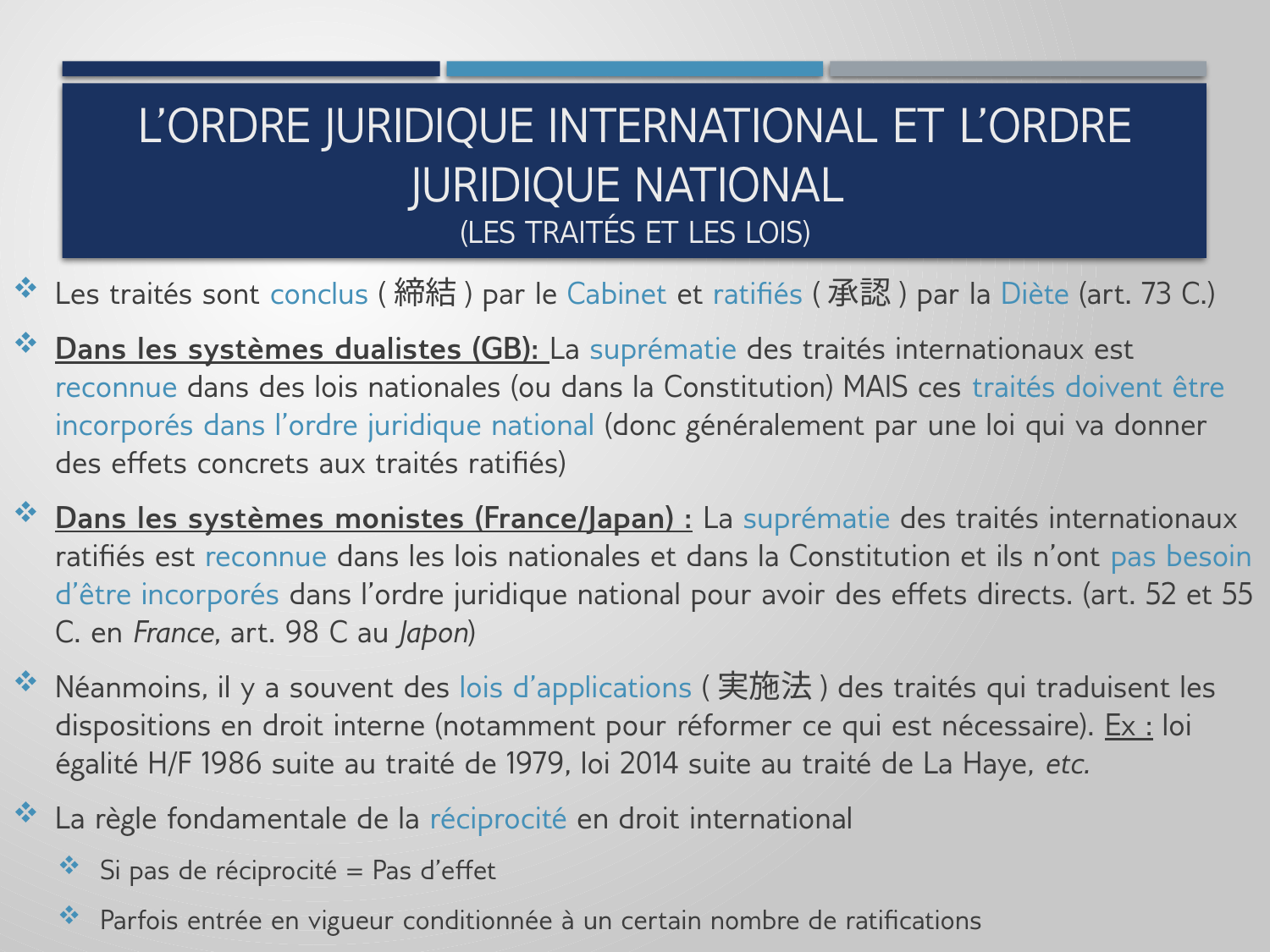

# L’ordre juridique international et l’ordre juridique national (les traités et les lois)
Les traités sont conclus (締結) par le Cabinet et ratifiés (承認) par la Diète (art. 73 C.)
Dans les systèmes dualistes (GB): La suprématie des traités internationaux est reconnue dans des lois nationales (ou dans la Constitution) MAIS ces traités doivent être incorporés dans l’ordre juridique national (donc généralement par une loi qui va donner des effets concrets aux traités ratifiés)
Dans les systèmes monistes (France/Japan) : La suprématie des traités internationaux ratifiés est reconnue dans les lois nationales et dans la Constitution et ils n’ont pas besoin d’être incorporés dans l’ordre juridique national pour avoir des effets directs. (art. 52 et 55 C. en France, art. 98 C au Japon)
Néanmoins, il y a souvent des lois d’applications (実施法) des traités qui traduisent les dispositions en droit interne (notamment pour réformer ce qui est nécessaire). Ex : loi égalité H/F 1986 suite au traité de 1979, loi 2014 suite au traité de La Haye, etc.
La règle fondamentale de la réciprocité en droit international
Si pas de réciprocité = Pas d’effet
Parfois entrée en vigueur conditionnée à un certain nombre de ratifications